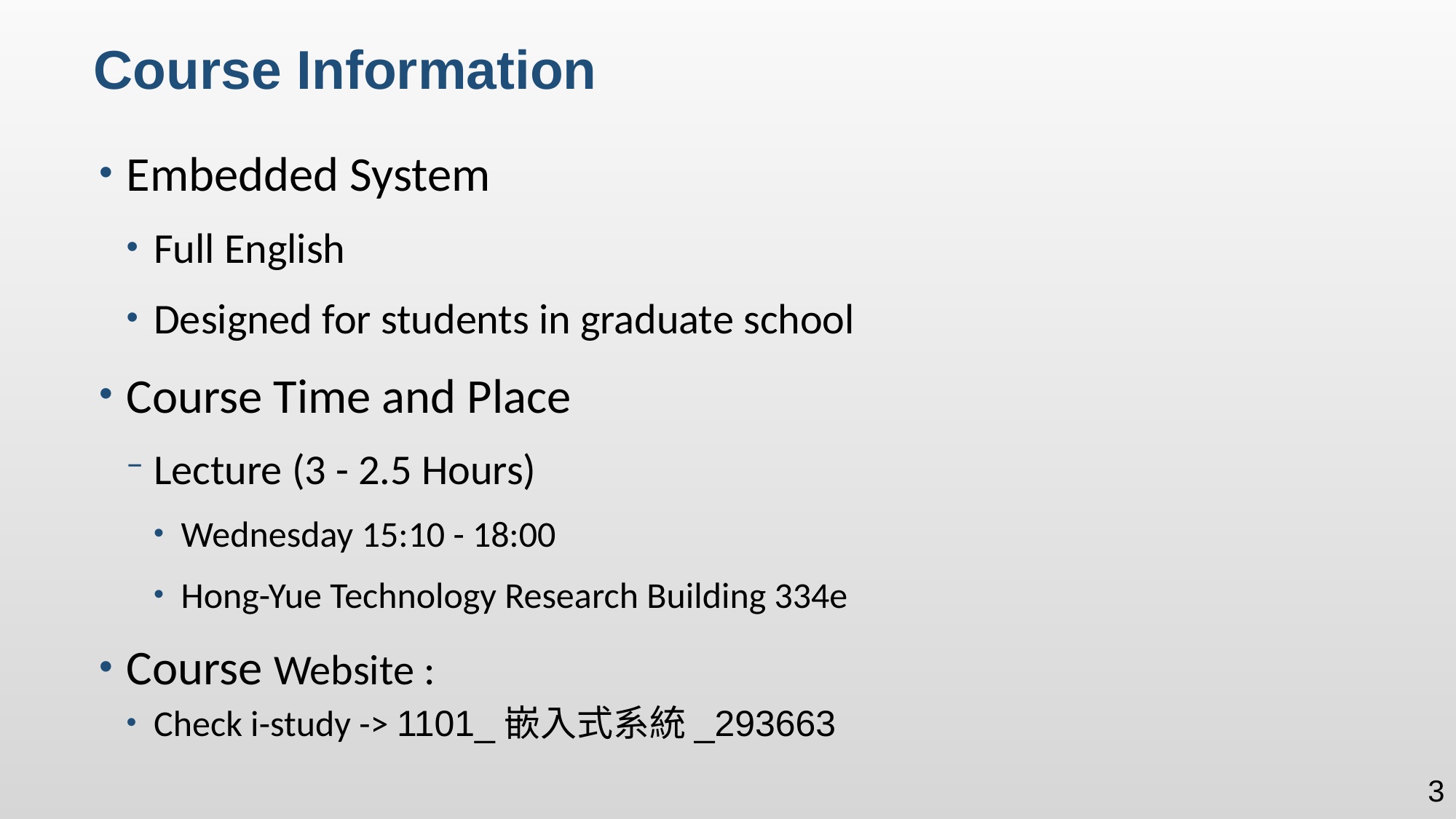

Course Information
Embedded System
Full English
Designed for students in graduate school
Course Time and Place
Lecture (3 - 2.5 Hours)
Wednesday 15:10 - 18:00
Hong-Yue Technology Research Building 334e
Course Website :
Check i-study -> 1101_嵌入式系統_293663
3